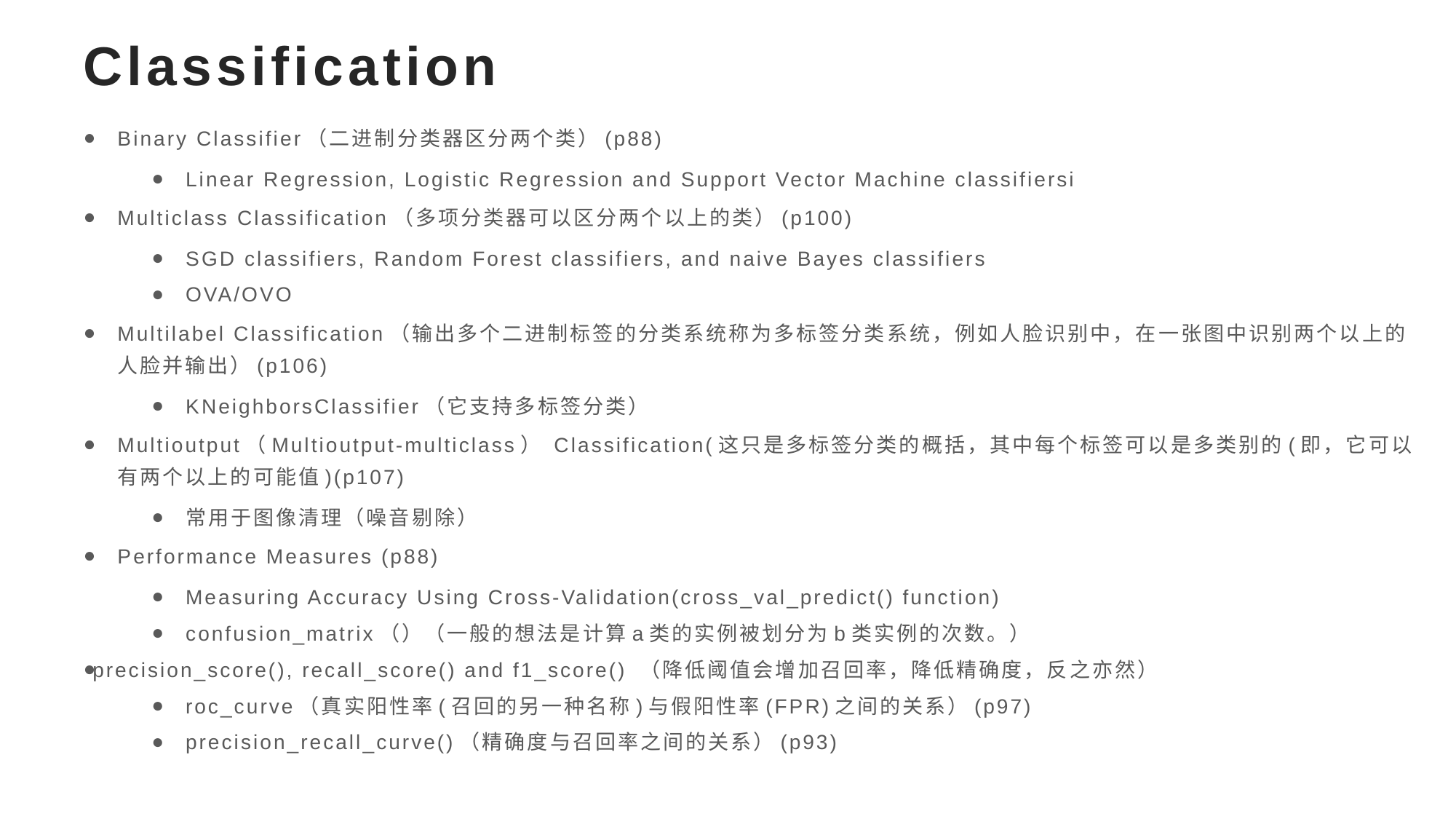

# Classification
Binary Classifier（二进制分类器区分两个类）(p88)
Linear Regression, Logistic Regression and Support Vector Machine classifiersi
Multiclass Classification（多项分类器可以区分两个以上的类）(p100)
SGD classifiers, Random Forest classifiers, and naive Bayes classifiers
OVA/OVO
Multilabel Classification（输出多个二进制标签的分类系统称为多标签分类系统，例如人脸识别中，在一张图中识别两个以上的人脸并输出）(p106)
KNeighborsClassifier（它支持多标签分类）
Multioutput（Multioutput-multiclass） Classification(这只是多标签分类的概括，其中每个标签可以是多类别的(即，它可以有两个以上的可能值)(p107)
常用于图像清理（噪音剔除）
Performance Measures (p88)
Measuring Accuracy Using Cross-Validation(cross_val_predict() function)
confusion_matrix（）（一般的想法是计算a类的实例被划分为b类实例的次数。）
precision_score(), recall_score() and f1_score() （降低阈值会增加召回率，降低精确度，反之亦然）
roc_curve（真实阳性率(召回的另一种名称)与假阳性率(FPR)之间的关系）(p97)
precision_recall_curve()（精确度与召回率之间的关系）(p93)